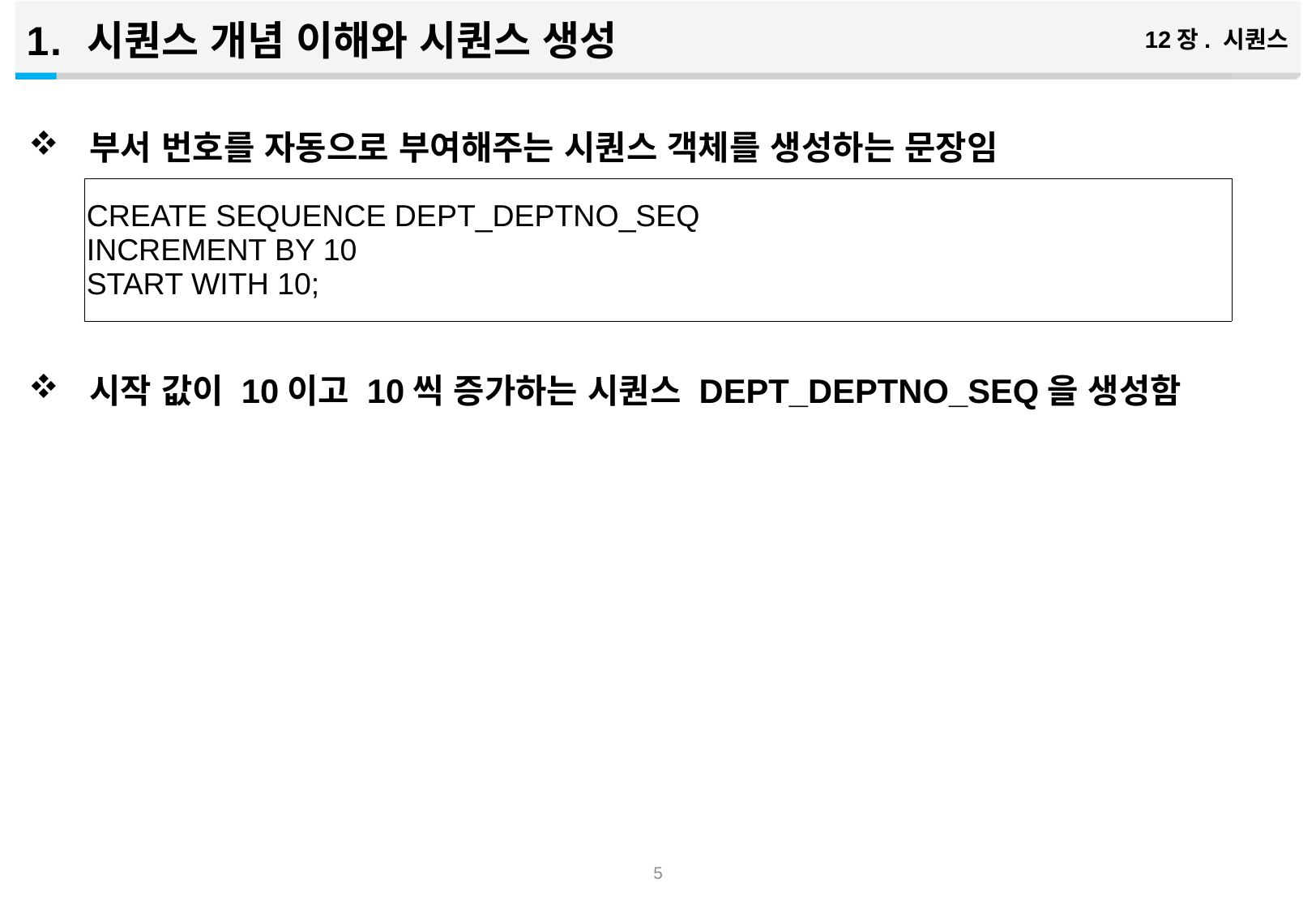

시퀀스 개념 이해와 시퀀스 생성
12장. 시퀀스
부서 번호를 자동으로 부여해주는 시퀀스 객체를 생성하는 문장임

시작 값이 10이고 10씩 증가하는 시퀀스 DEPT_DEPTNO_SEQ을 생성함

| CREATE SEQUENCE DEPT\_DEPTNO\_SEQ INCREMENT BY 10 START WITH 10; |
| --- |
5